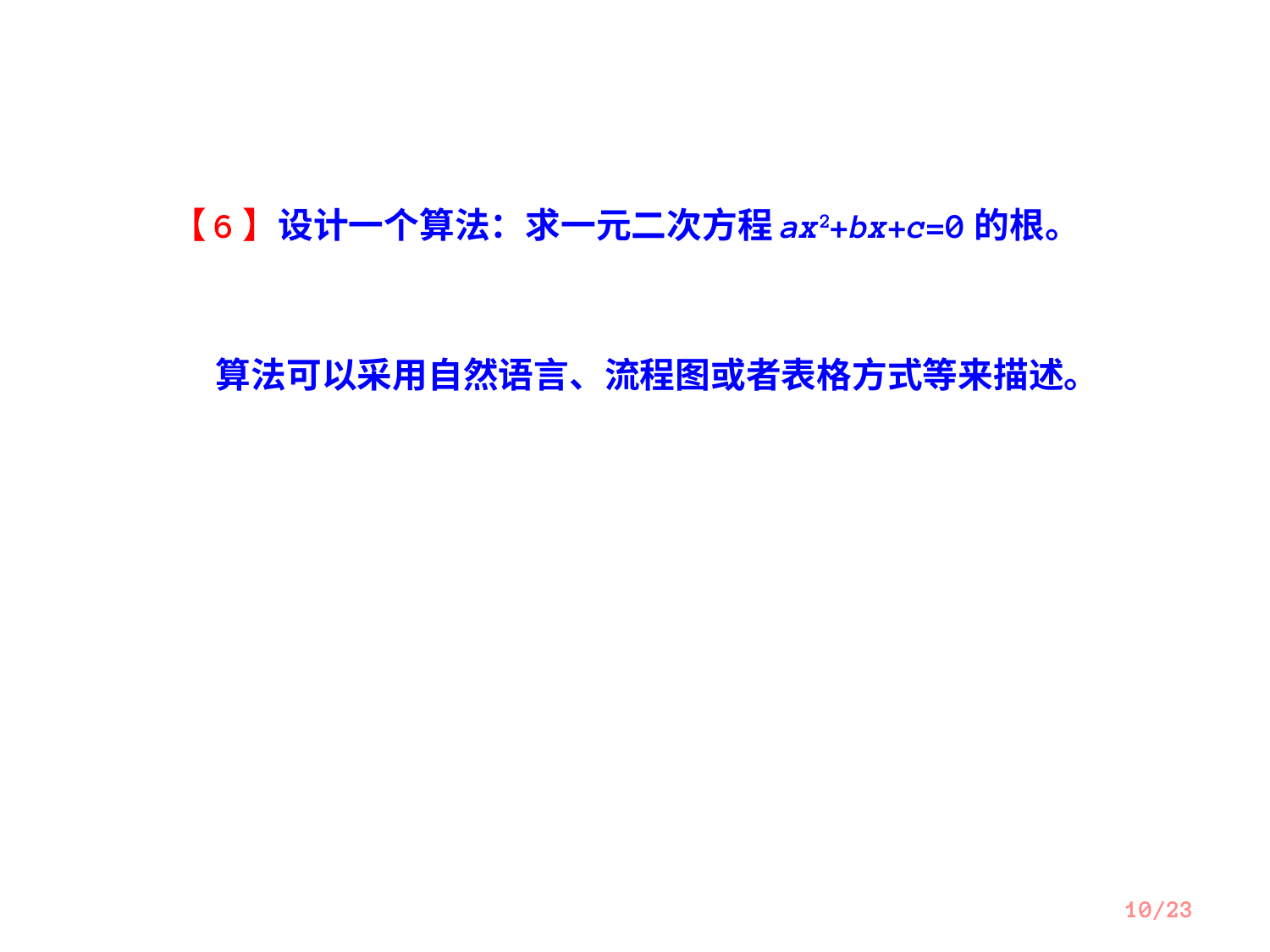

【6】设计一个算法：求一元二次方程ax2+bx+c=0的根。
算法可以采用自然语言、流程图或者表格方式等来描述。
10/23